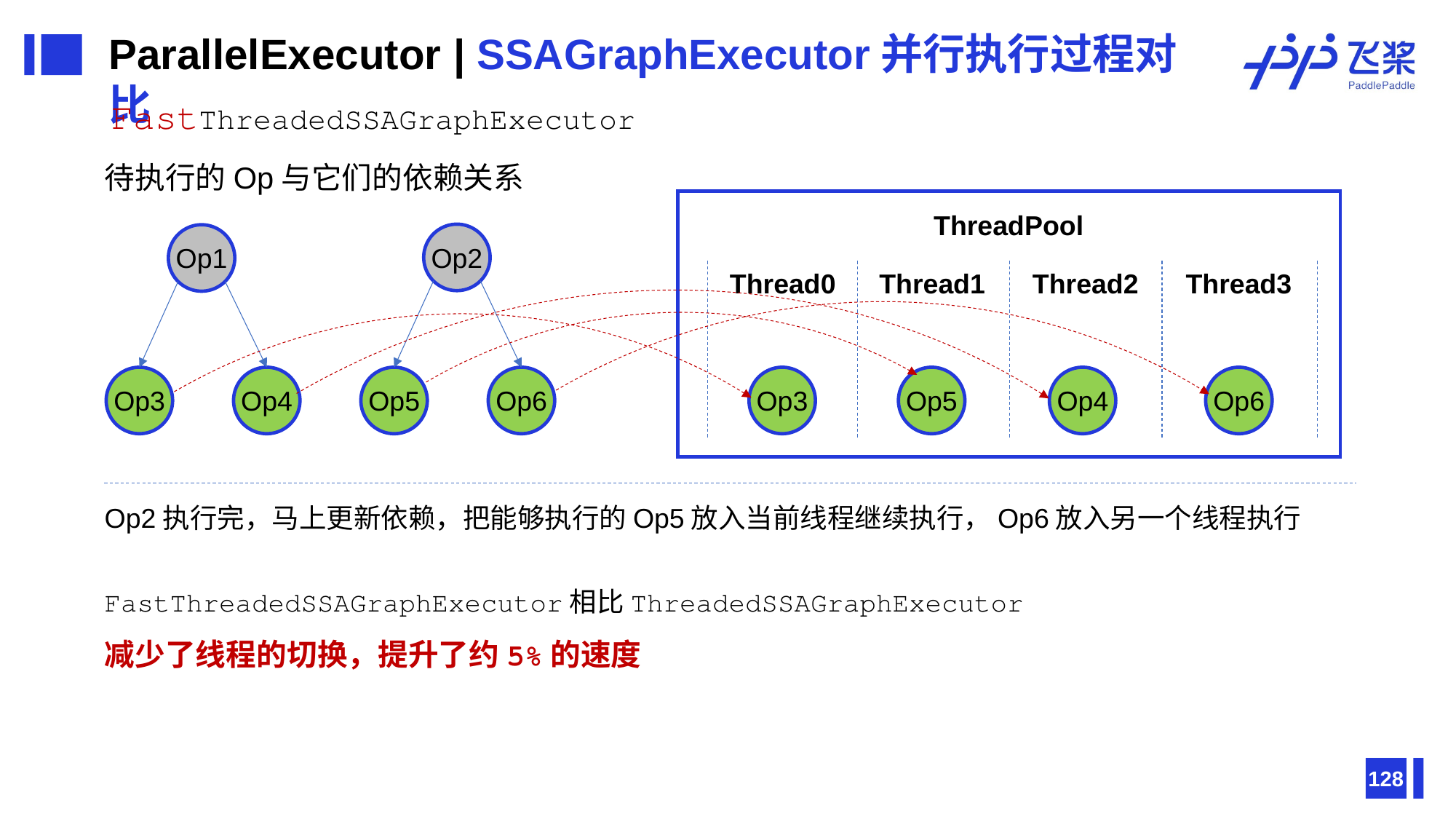

ParallelExecutor | SSAGraphExecutor并行执行过程对比
FastThreadedSSAGraphExecutor
待执行的Op与它们的依赖关系

ThreadPool
Thread0
Thread1
Thread2
Thread3

Op2

Op1

Op3

Op4

Op5

Op6

Op3

Op5

Op4

Op6
Op2执行完，马上更新依赖，把能够执行的Op5放入当前线程继续执行，Op6放入另一个线程执行
FastThreadedSSAGraphExecutor相比ThreadedSSAGraphExecutor
减少了线程的切换，提升了约5%的速度
128